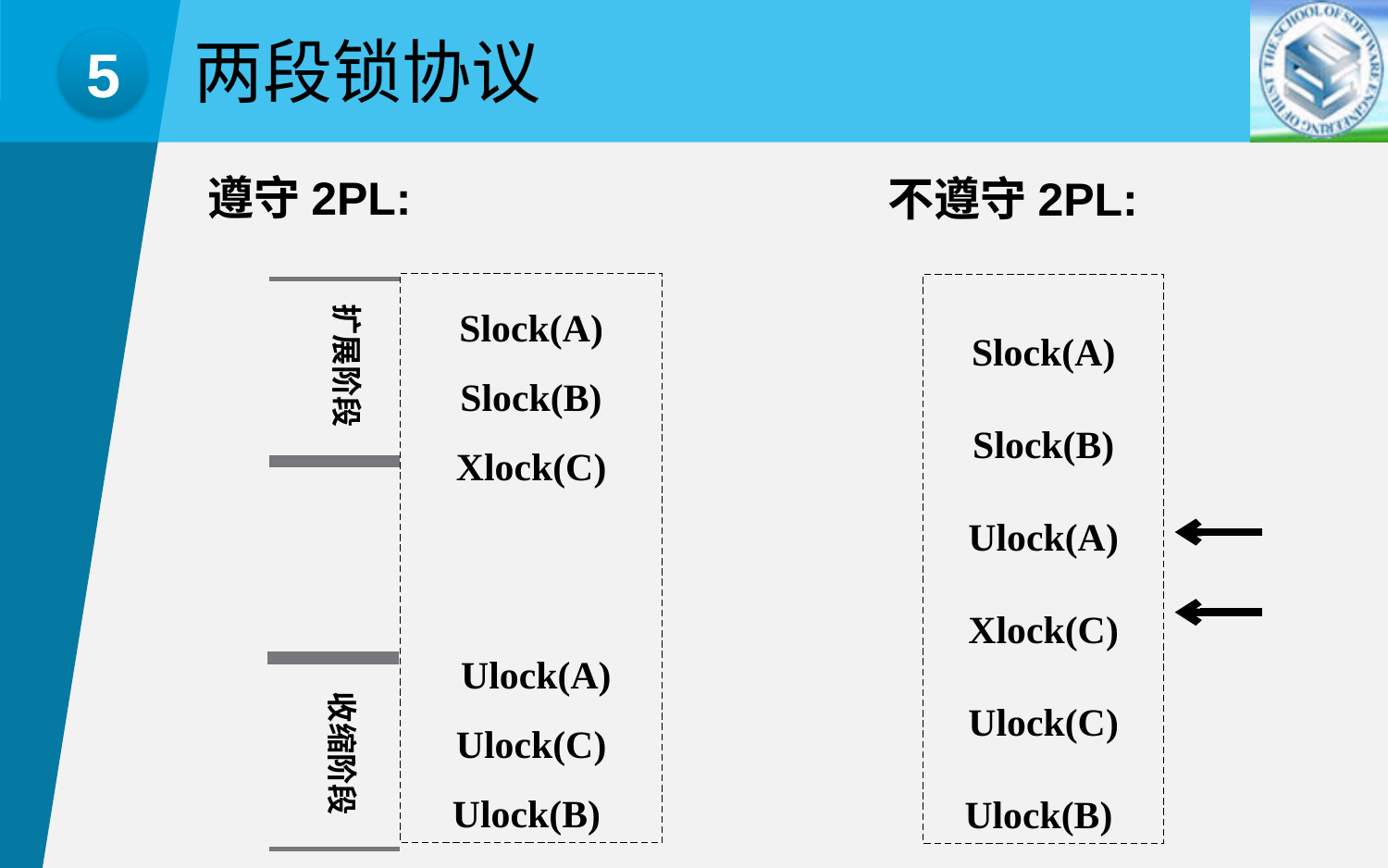

两段锁协议
5
遵守2PL:
不遵守2PL:
Slock(A) Slock(B) Xlock(C)

 Ulock(A) Ulock(C) Ulock(B)
Slock(A) Slock(B) Ulock(A) Xlock(C) Ulock(C) Ulock(B)
扩展阶段
收缩阶段